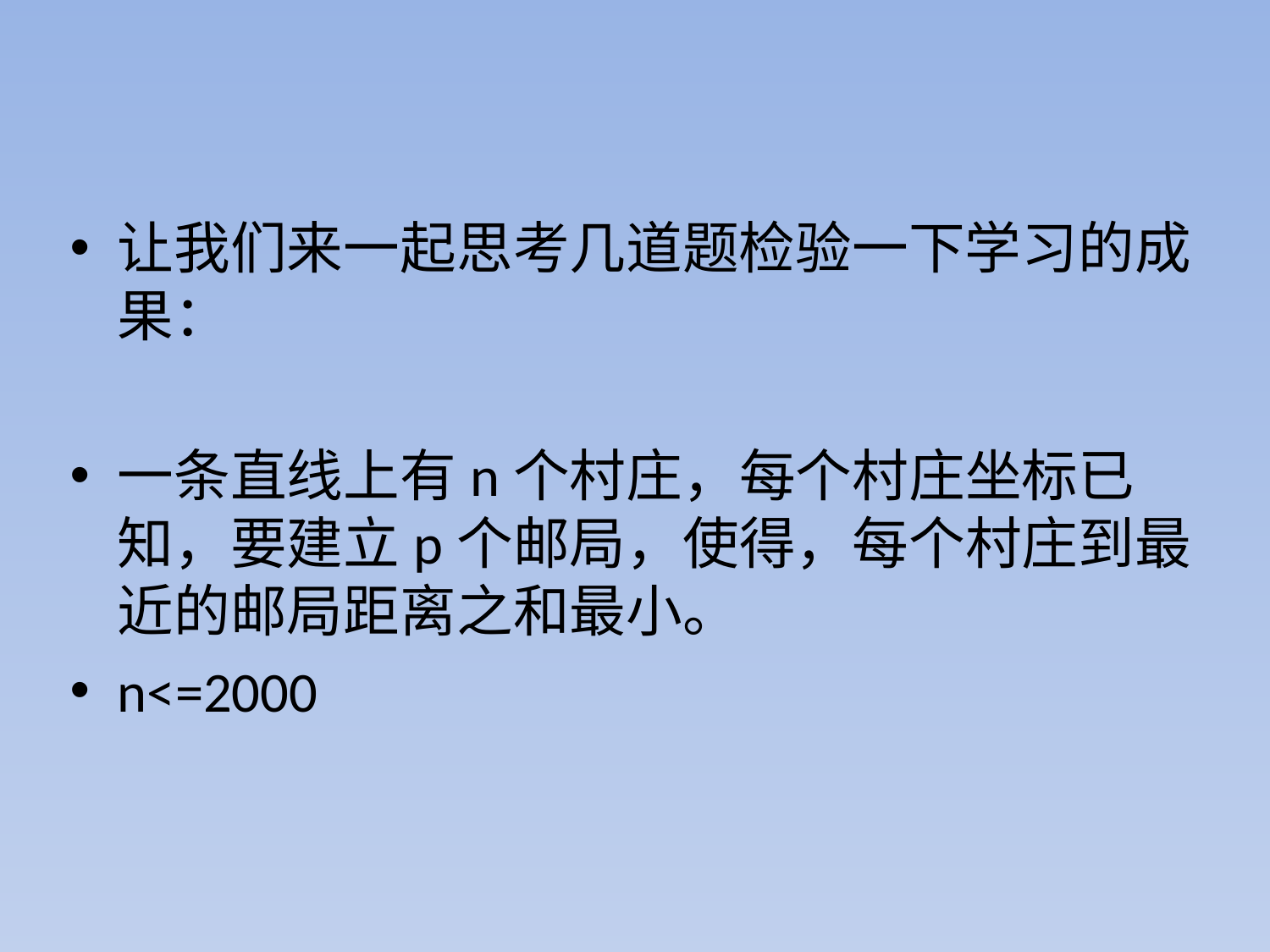

让我们来一起思考几道题检验一下学习的成果：

一条直线上有n个村庄，每个村庄坐标已知，要建立p个邮局，使得，每个村庄到最近的邮局距离之和最小。
n<=2000